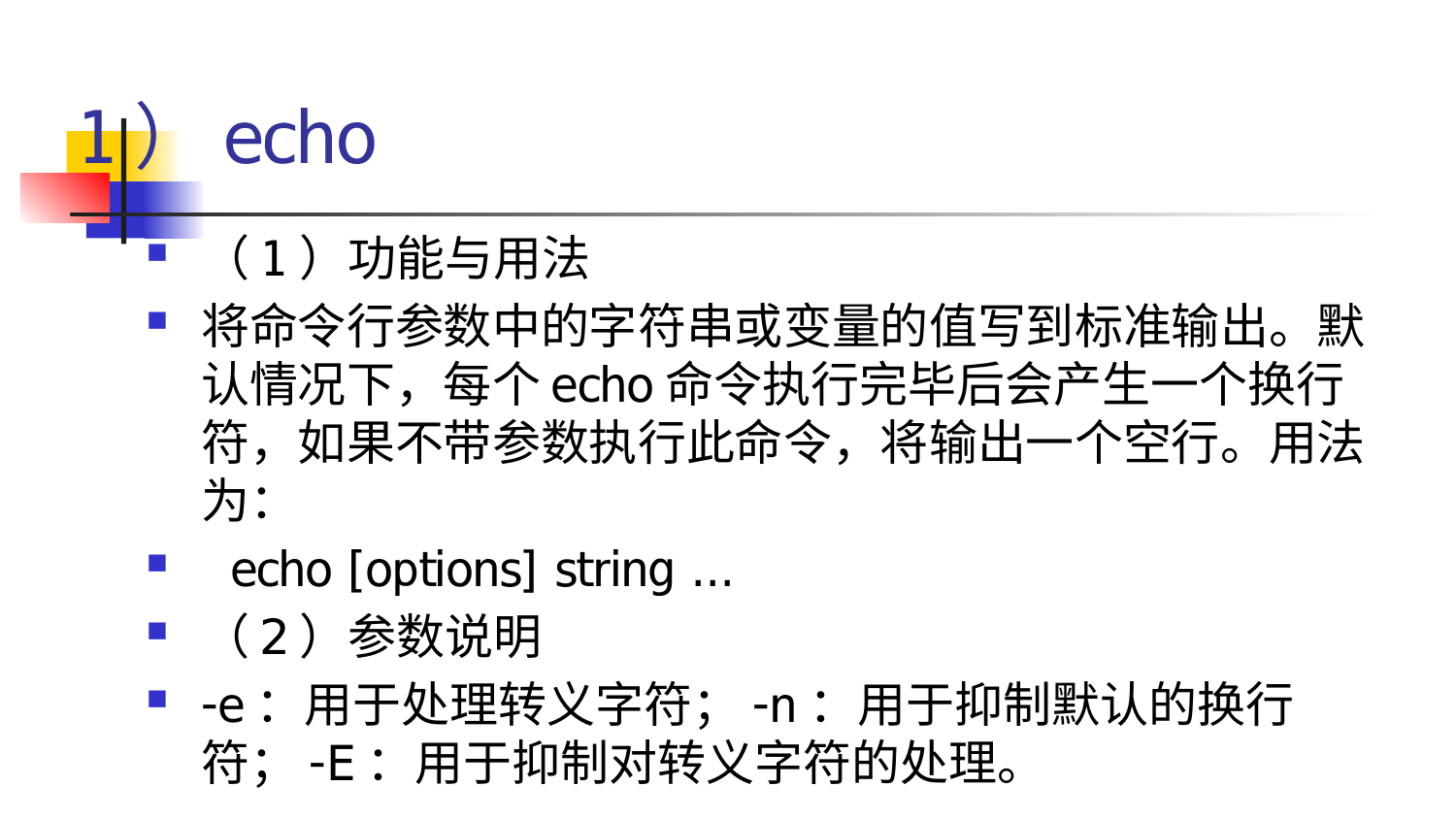

# 1）echo
（1）功能与用法
将命令行参数中的字符串或变量的值写到标准输出。默认情况下，每个echo命令执行完毕后会产生一个换行符，如果不带参数执行此命令，将输出一个空行。用法为：
  echo [options] string ...
（2）参数说明
-e：用于处理转义字符；-n：用于抑制默认的换行符；-E：用于抑制对转义字符的处理。